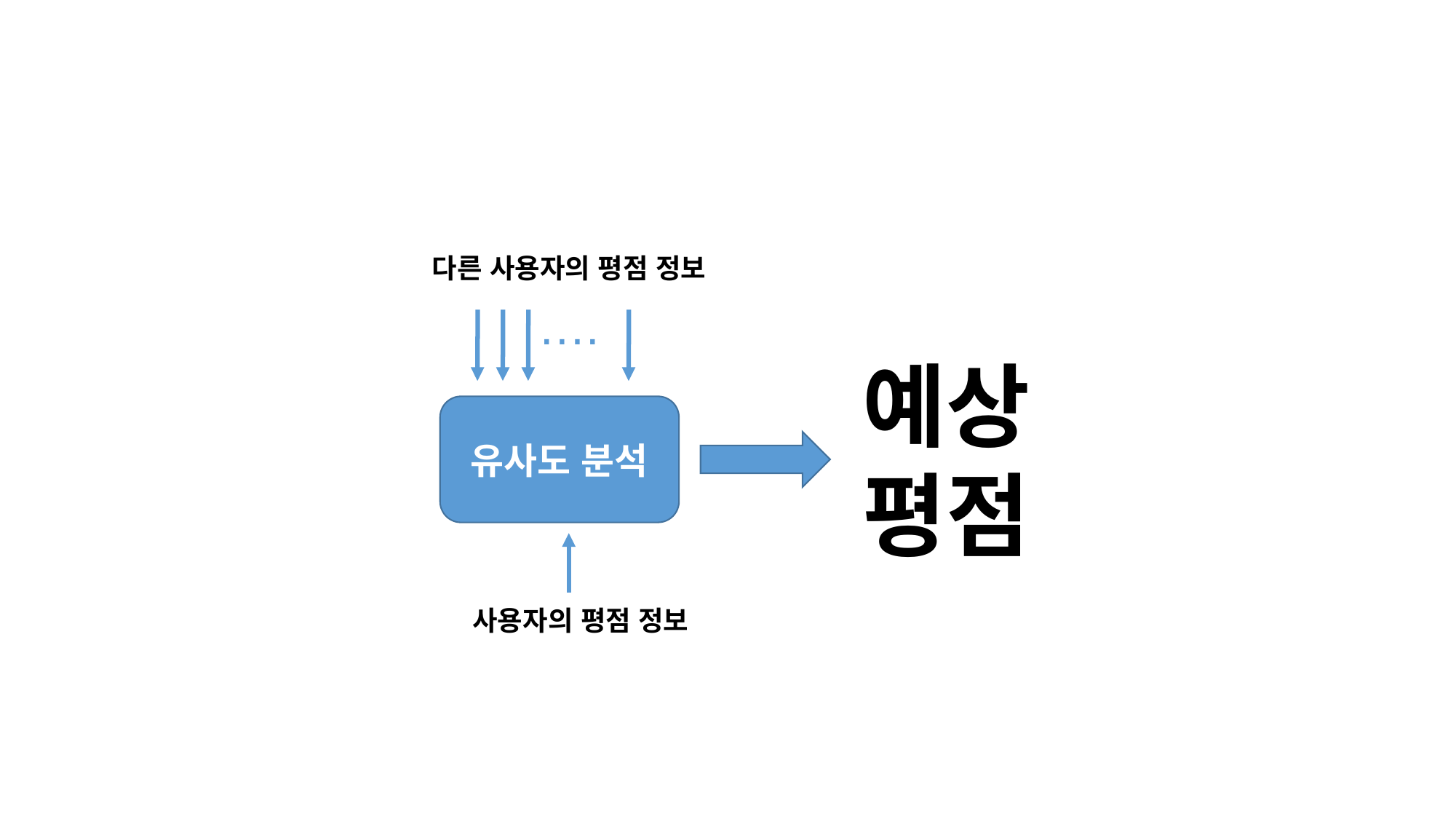

다른 사용자의 평점 정보
….
예상 평점
유사도 분석

사용자의 평점 정보